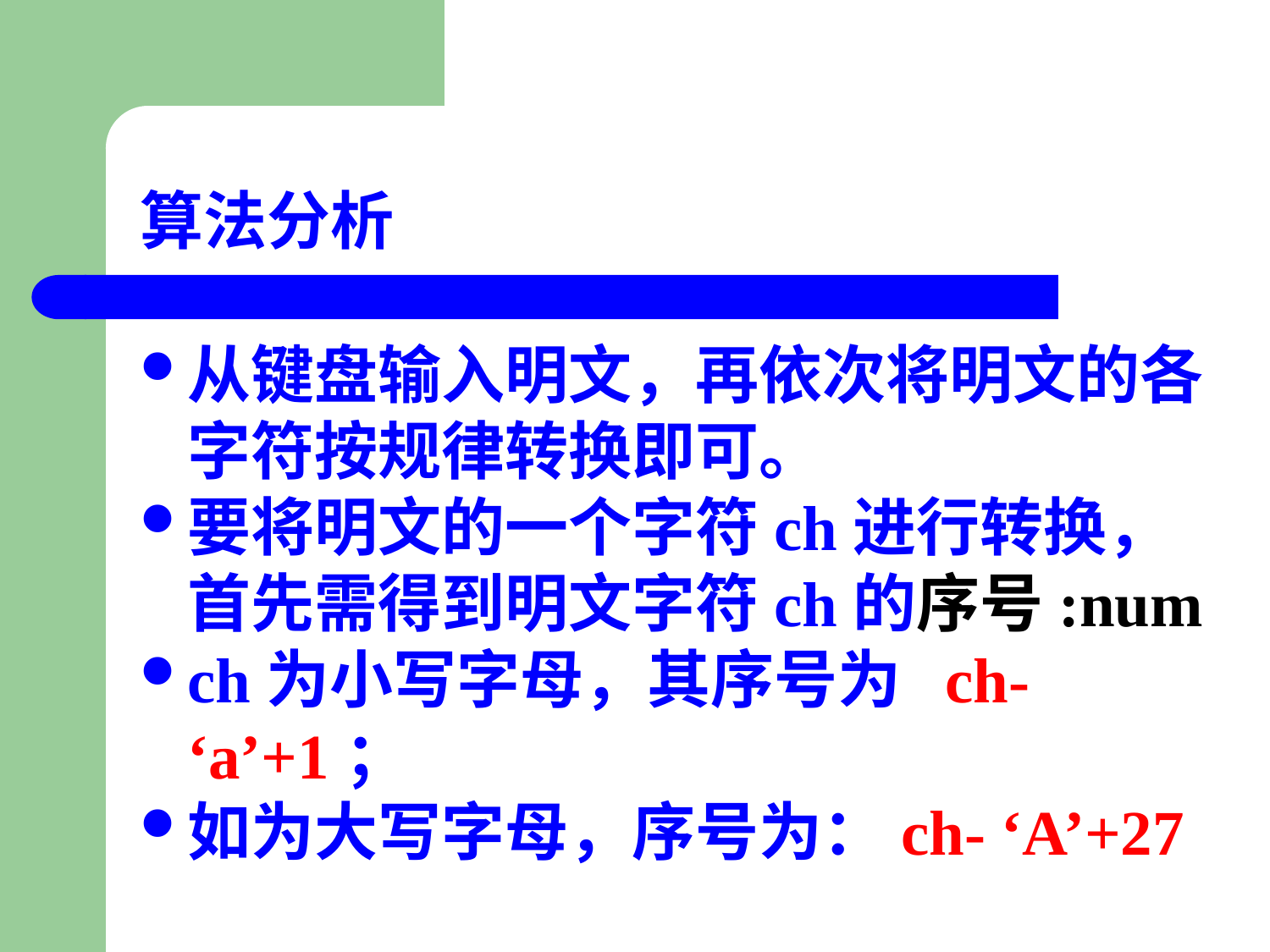

# 算法分析
从键盘输入明文，再依次将明文的各字符按规律转换即可。
要将明文的一个字符ch进行转换，首先需得到明文字符ch的序号:num
ch为小写字母，其序号为  ch- ‘a’+1；
如为大写字母，序号为：ch- ‘A’+27